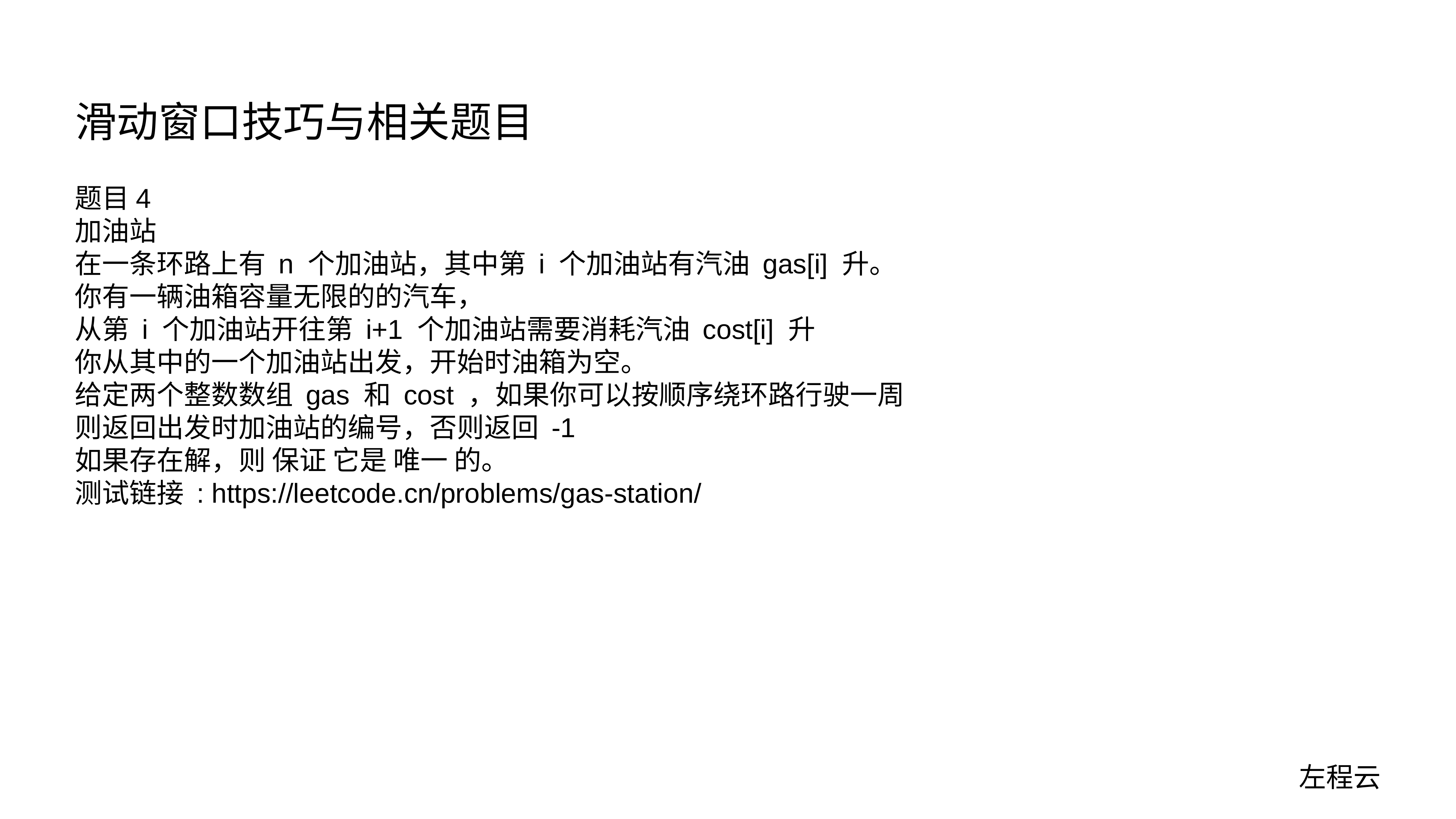

# 滑动窗口技巧与相关题目
题目4
加油站
在一条环路上有 n 个加油站，其中第 i 个加油站有汽油 gas[i] 升。
你有一辆油箱容量无限的的汽车，
从第 i 个加油站开往第 i+1 个加油站需要消耗汽油 cost[i] 升
你从其中的一个加油站出发，开始时油箱为空。
给定两个整数数组 gas 和 cost ，如果你可以按顺序绕环路行驶一周
则返回出发时加油站的编号，否则返回 -1
如果存在解，则 保证 它是 唯一 的。
测试链接 : https://leetcode.cn/problems/gas-station/
左程云